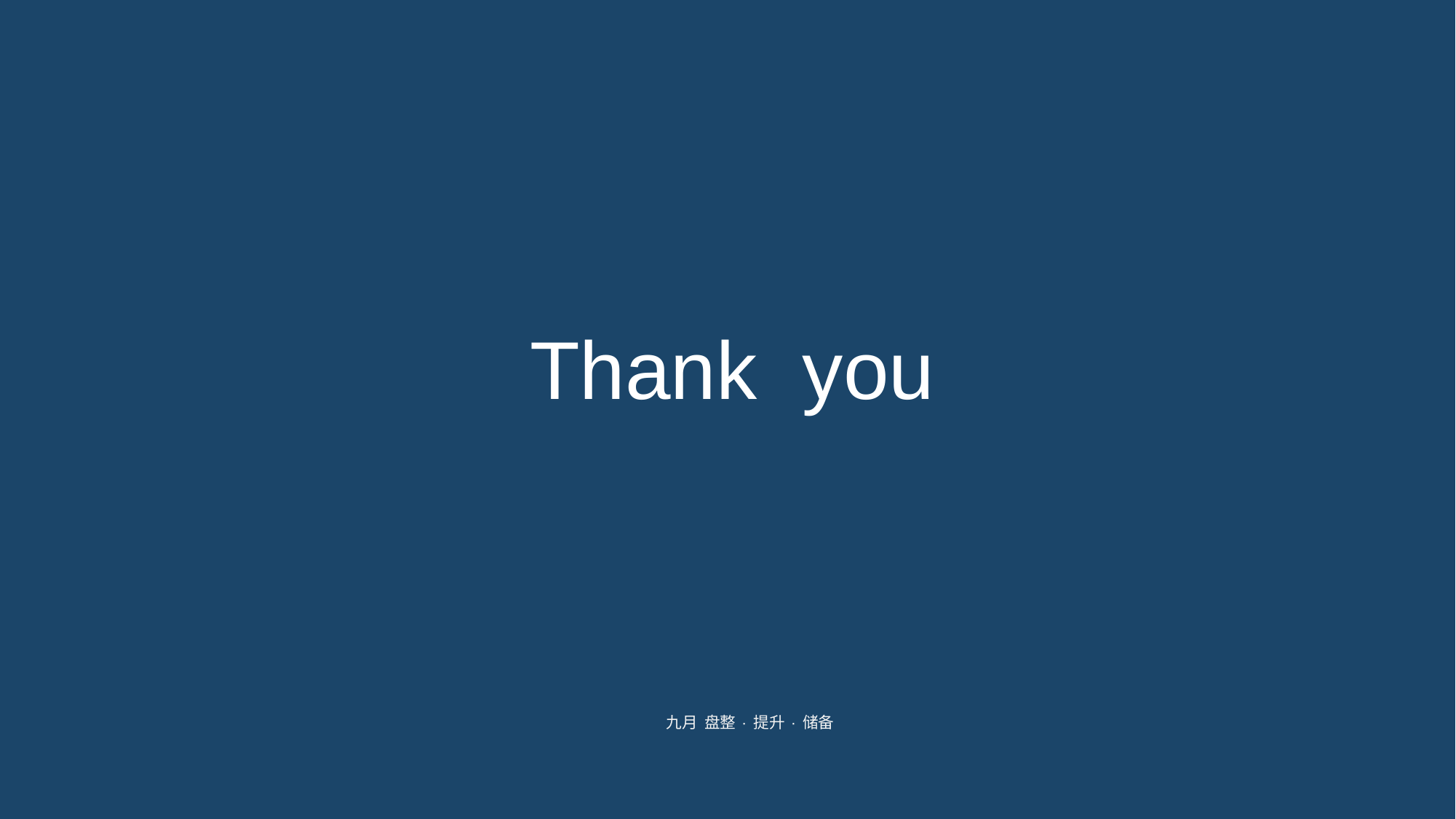

# Thank  you
九月  盘整 · 提升 · 储备